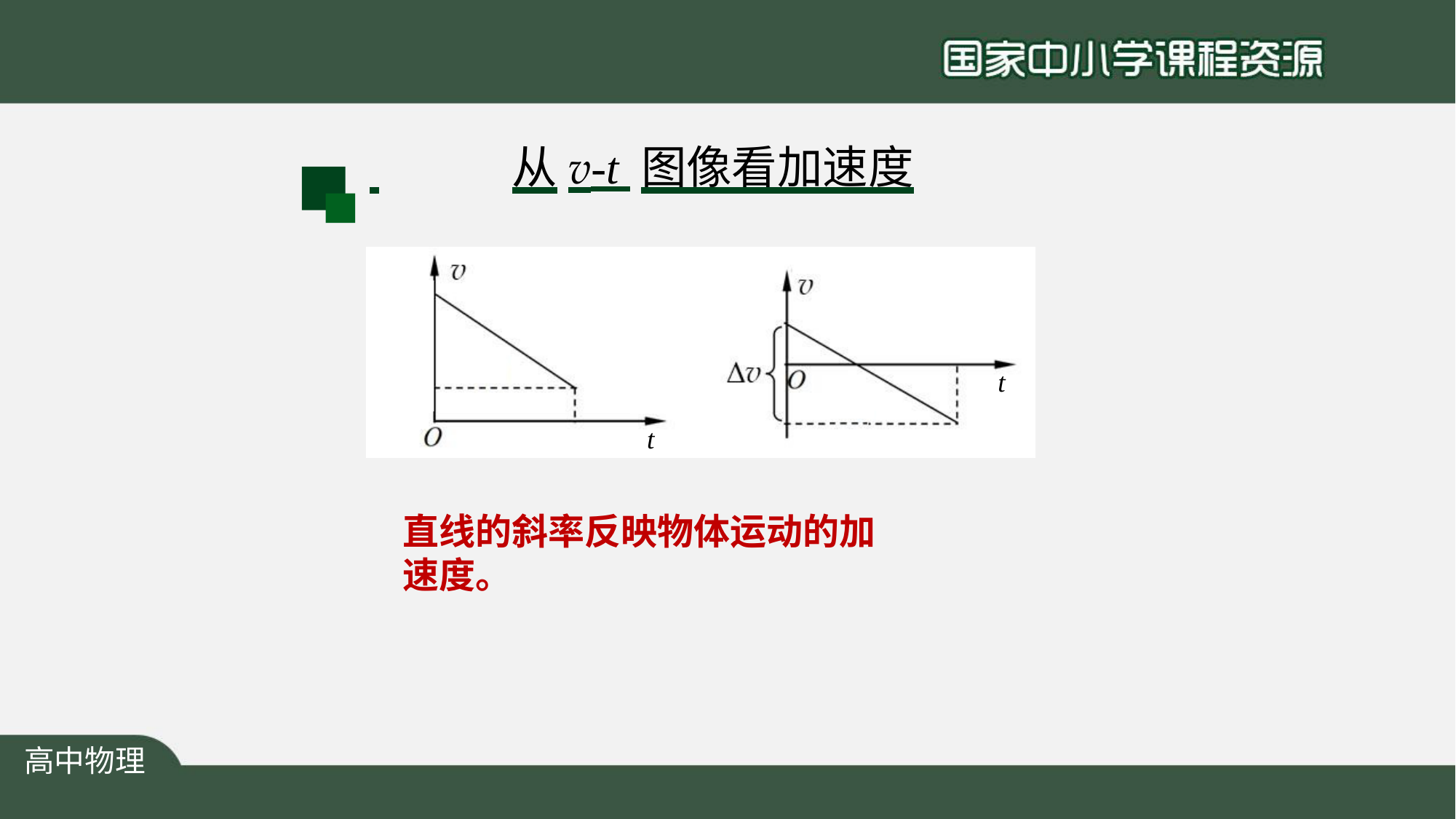

# 从v-t 图像看加速度

t

t

直线的斜率反映物体运动的加速度。
高中物理